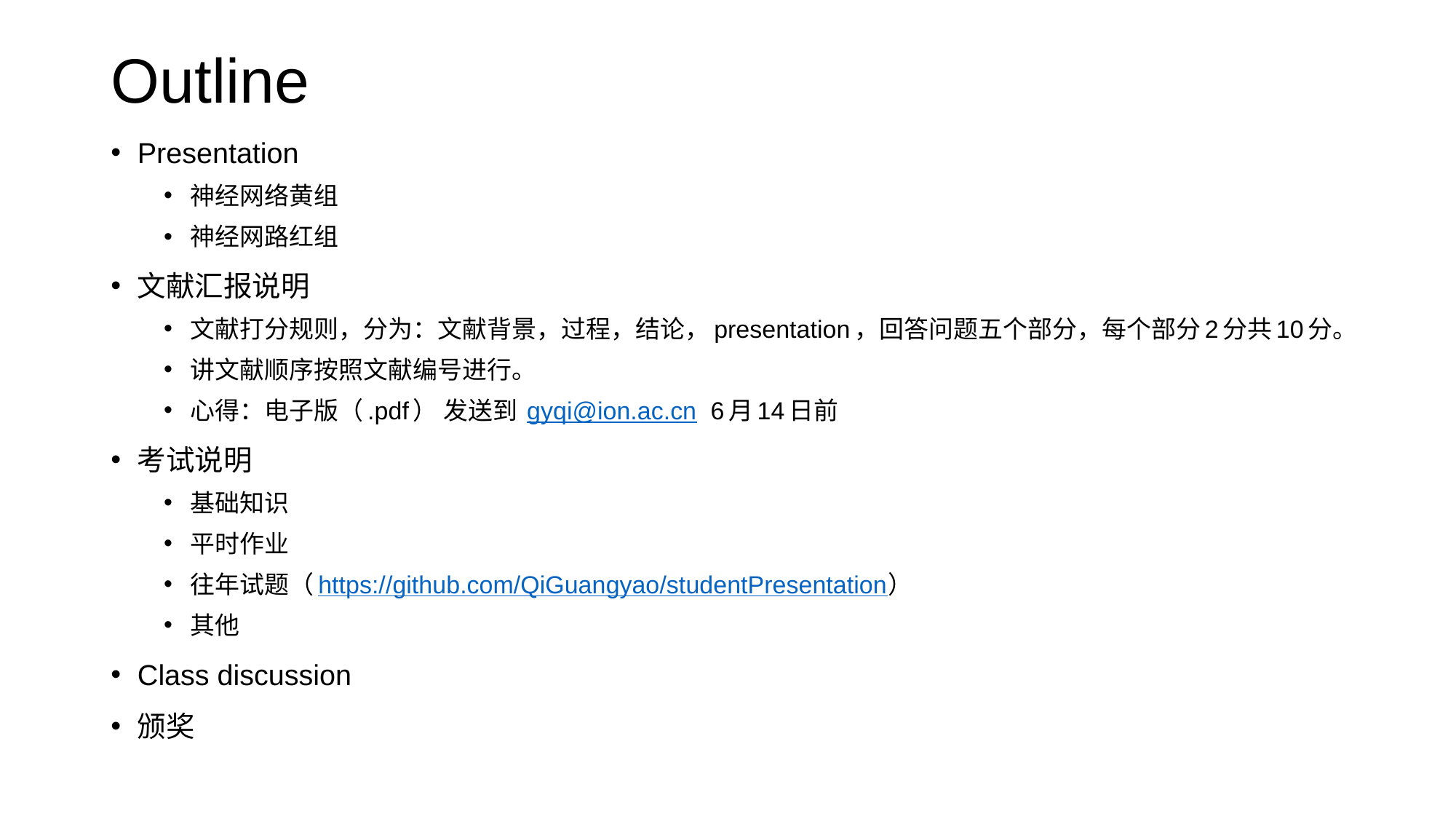

# Outline
Presentation
神经网络黄组
神经网路红组
文献汇报说明
文献打分规则，分为：文献背景，过程，结论，presentation，回答问题五个部分，每个部分2分共10分。
讲文献顺序按照文献编号进行。
心得：电子版（.pdf） 发送到 gyqi@ion.ac.cn  6月14日前
考试说明
基础知识
平时作业
往年试题（https://github.com/QiGuangyao/studentPresentation）
其他
Class discussion
颁奖